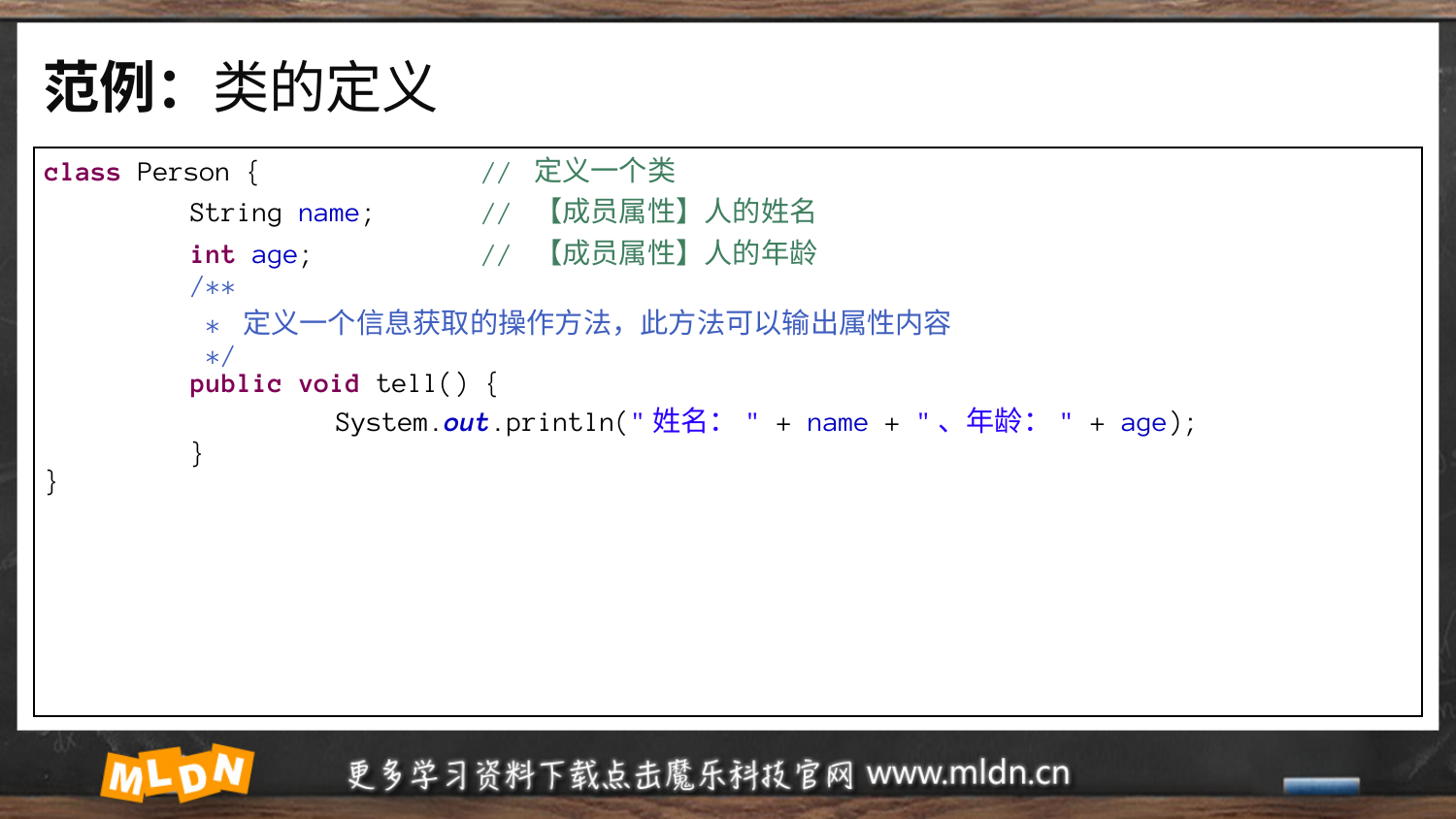

# 范例：类的定义
| class Person { // 定义一个类 String name; // 【成员属性】人的姓名 int age; // 【成员属性】人的年龄 /\*\* \* 定义一个信息获取的操作方法，此方法可以输出属性内容 \*/ public void tell() { System.out.println("姓名：" + name + "、年龄：" + age); } } |
| --- |